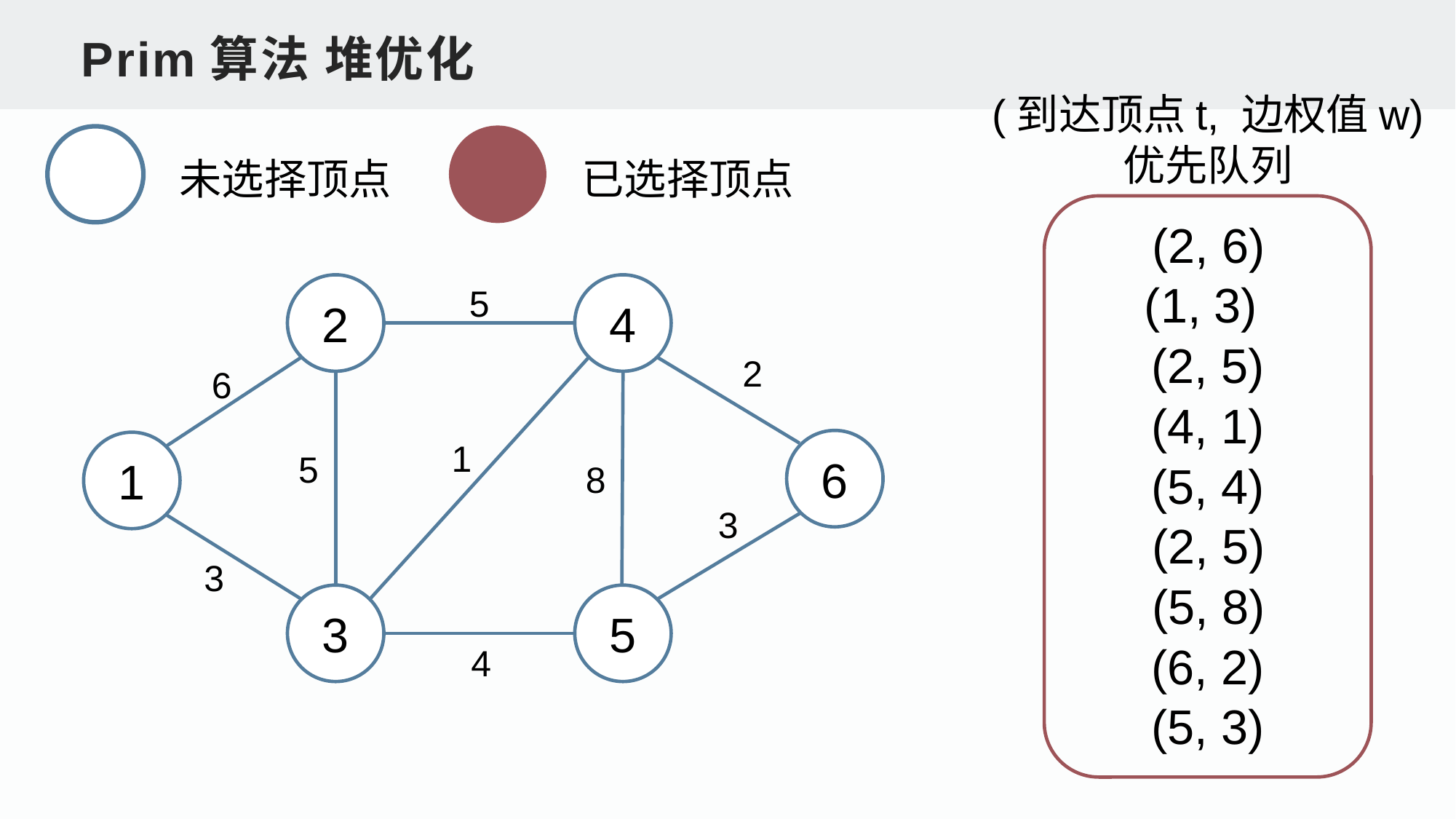

Prim算法 堆优化
(到达顶点t, 边权值w)
优先队列

未选择顶点
已选择顶点

(2, 6)
(1, 3)
2
4
5
(2, 5)
2
6
(4, 1)
1
6
1
5
(5, 4)
8
3
(2, 5)
3
(5, 8)
3
5
(6, 2)
4
(5, 3)
23